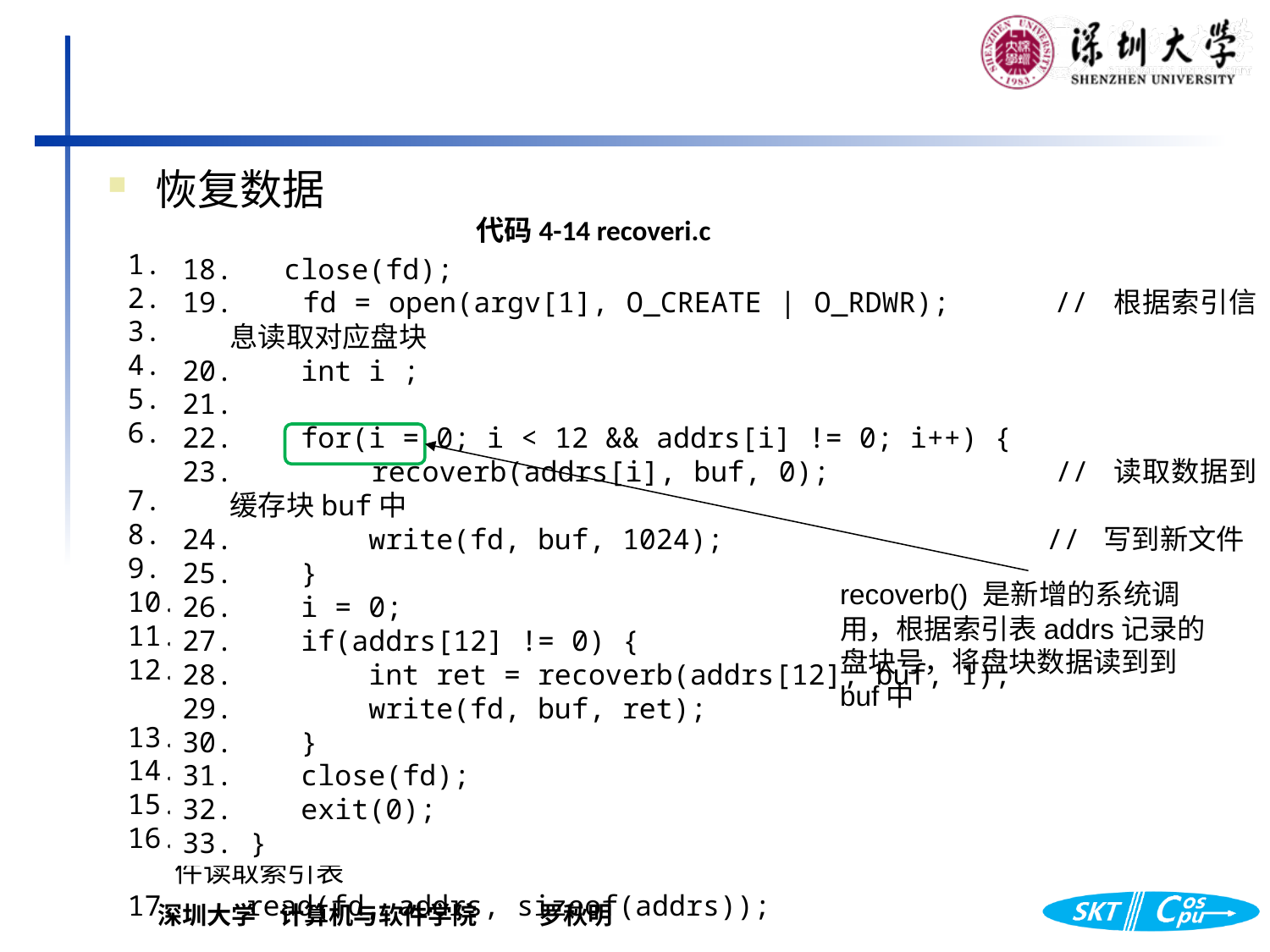

恢复数据
代码4-14 recoveri.c
#include "kernel/types.h"
#include "kernel/stat.h"
#include "user/user.h"
#include "kernel/fcntl.h"

char buf[1024 * 256];                   // 盘块缓冲区

int main(int argc, char *argv[])
{
    if(argc < 2)
    {
        printf("format: savei filename temp\n"); exit(0);
    }
    uint addrs[13];
    int fd;
    fd = open("temp", O_RDONLY);     // 从temp文件读取索引表
    read(fd, addrs, sizeof(addrs));
   close(fd);
    fd = open(argv[1], O_CREATE | O_RDWR);      // 根据索引信息读取对应盘块
    int i ;

    for(i = 0; i < 12 && addrs[i] != 0; i++) {
        recoverb(addrs[i], buf, 0);             // 读取数据到缓存块buf中
        write(fd, buf, 1024);                   // 写到新文件
    }
    i = 0;
    if(addrs[12] != 0) {
        int ret = recoverb(addrs[12], buf, 1);
        write(fd, buf, ret);
    }
    close(fd);
    exit(0);
 }

recoverb() 是新增的系统调用，根据索引表addrs记录的盘块号，将盘块数据读到到buf中
从文件temp中获取之前保存的索引表信息